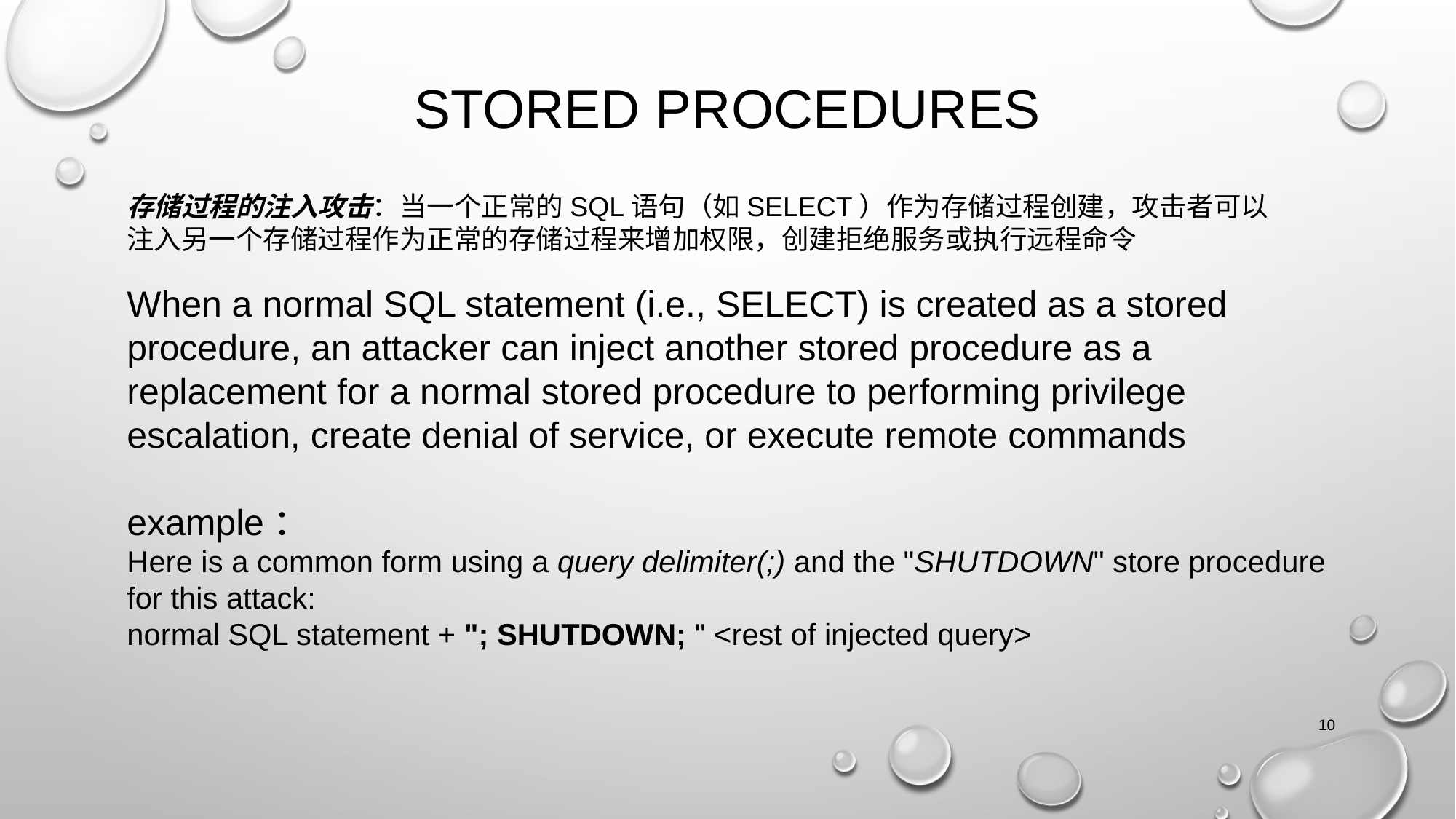

# Stored Procedures
存储过程的注入攻击：当一个正常的SQL语句（如SELECT）作为存储过程创建，攻击者可以注入另一个存储过程作为正常的存储过程来增加权限，创建拒绝服务或执行远程命令
When a normal SQL statement (i.e., SELECT) is created as a stored procedure, an attacker can inject another stored procedure as a replacement for a normal stored procedure to performing privilege escalation, create denial of service, or execute remote commands

example：
Here is a common form using a query delimiter(;) and the "SHUTDOWN" store procedure for this attack:
normal SQL statement + "; SHUTDOWN; " <rest of injected query>

10